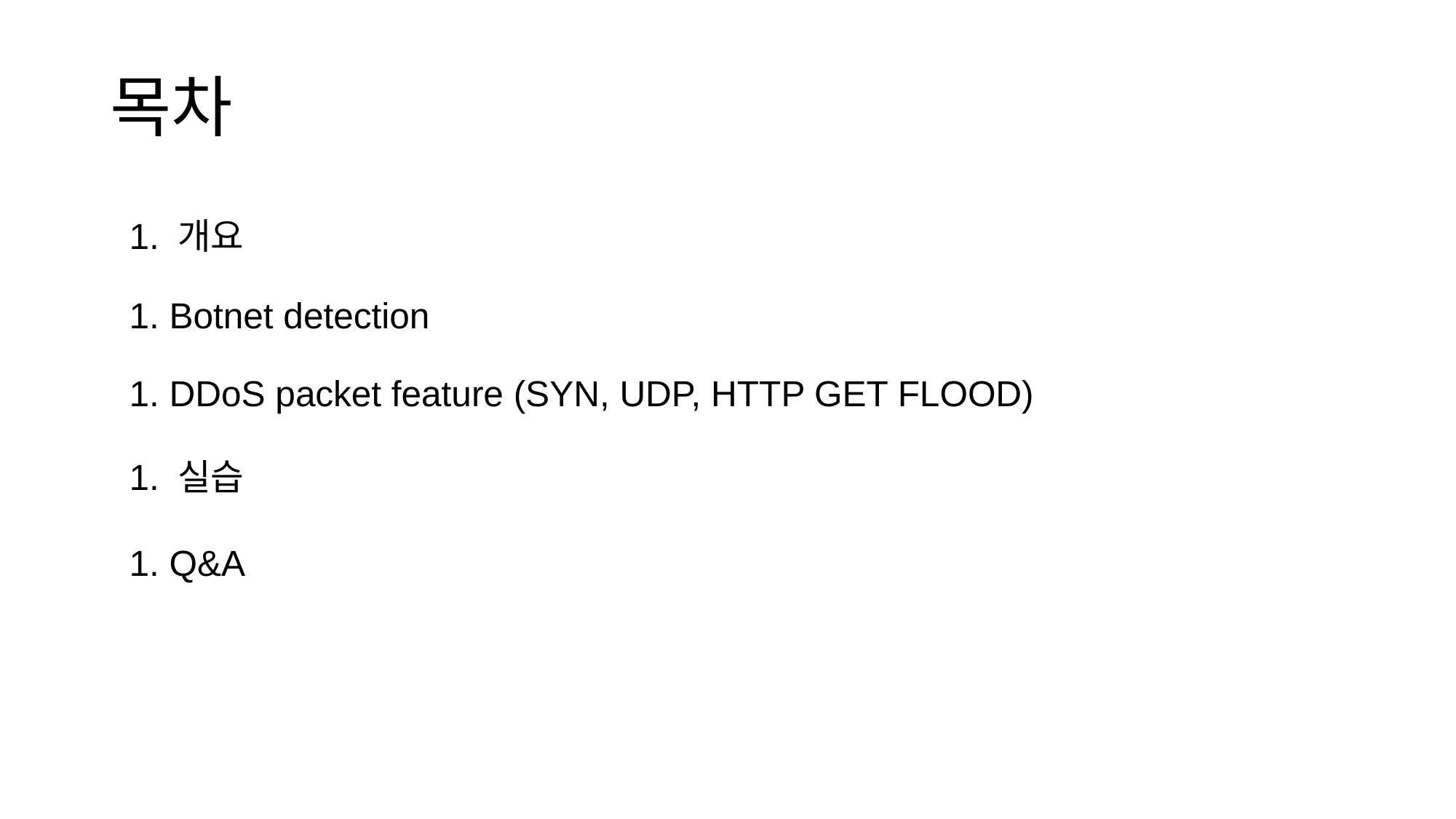

# 목차
1. 개요
1. Botnet detection
1. DDoS packet feature (SYN, UDP, HTTP GET FLOOD)
1. 실습
1. Q&A